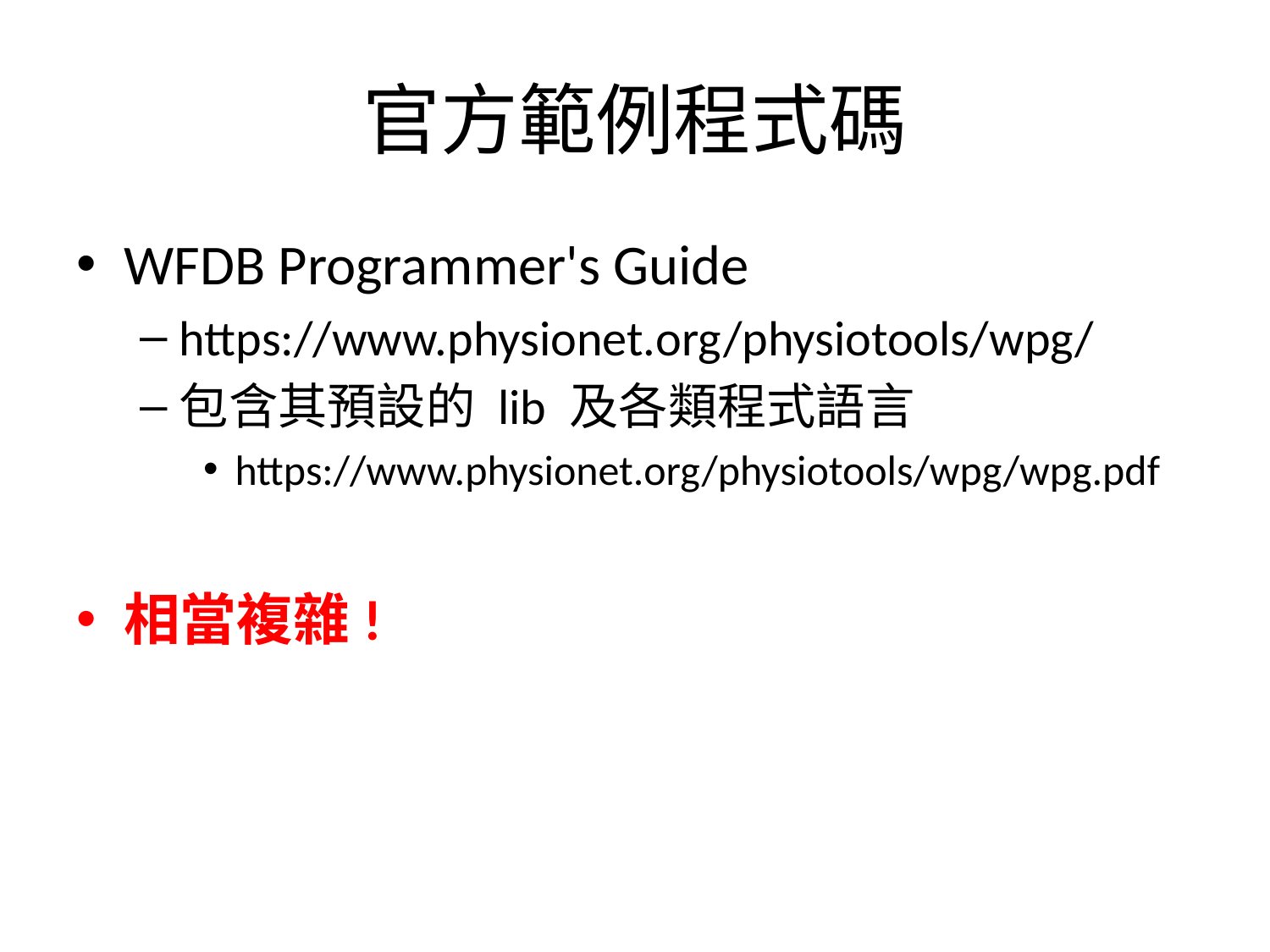

# 官方範例程式碼
WFDB Programmer's Guide
https://www.physionet.org/physiotools/wpg/
包含其預設的 lib 及各類程式語言
https://www.physionet.org/physiotools/wpg/wpg.pdf

相當複雜!